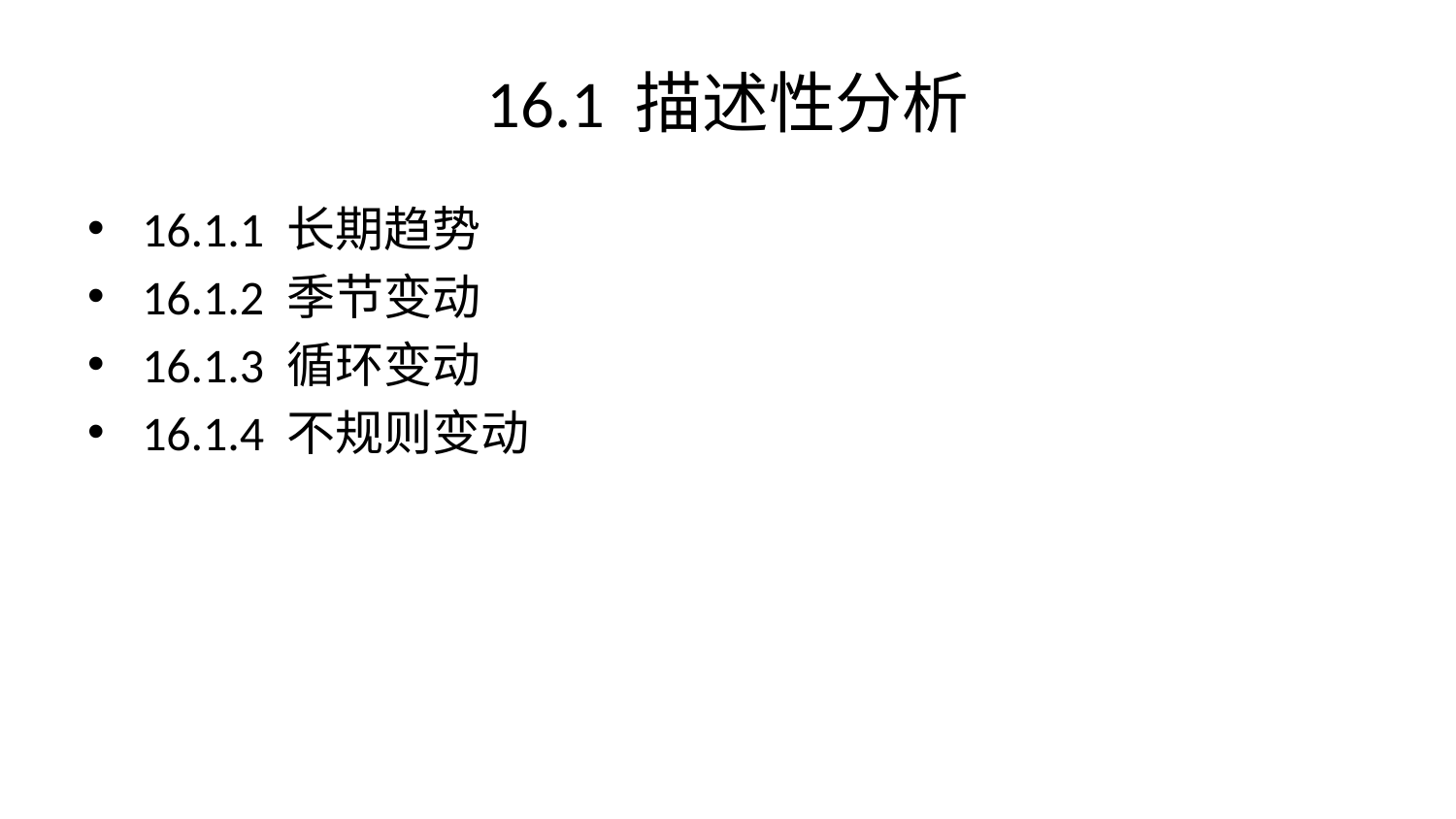

# 16.1 描述性分析
16.1.1 长期趋势
16.1.2 季节变动
16.1.3 循环变动
16.1.4 不规则变动